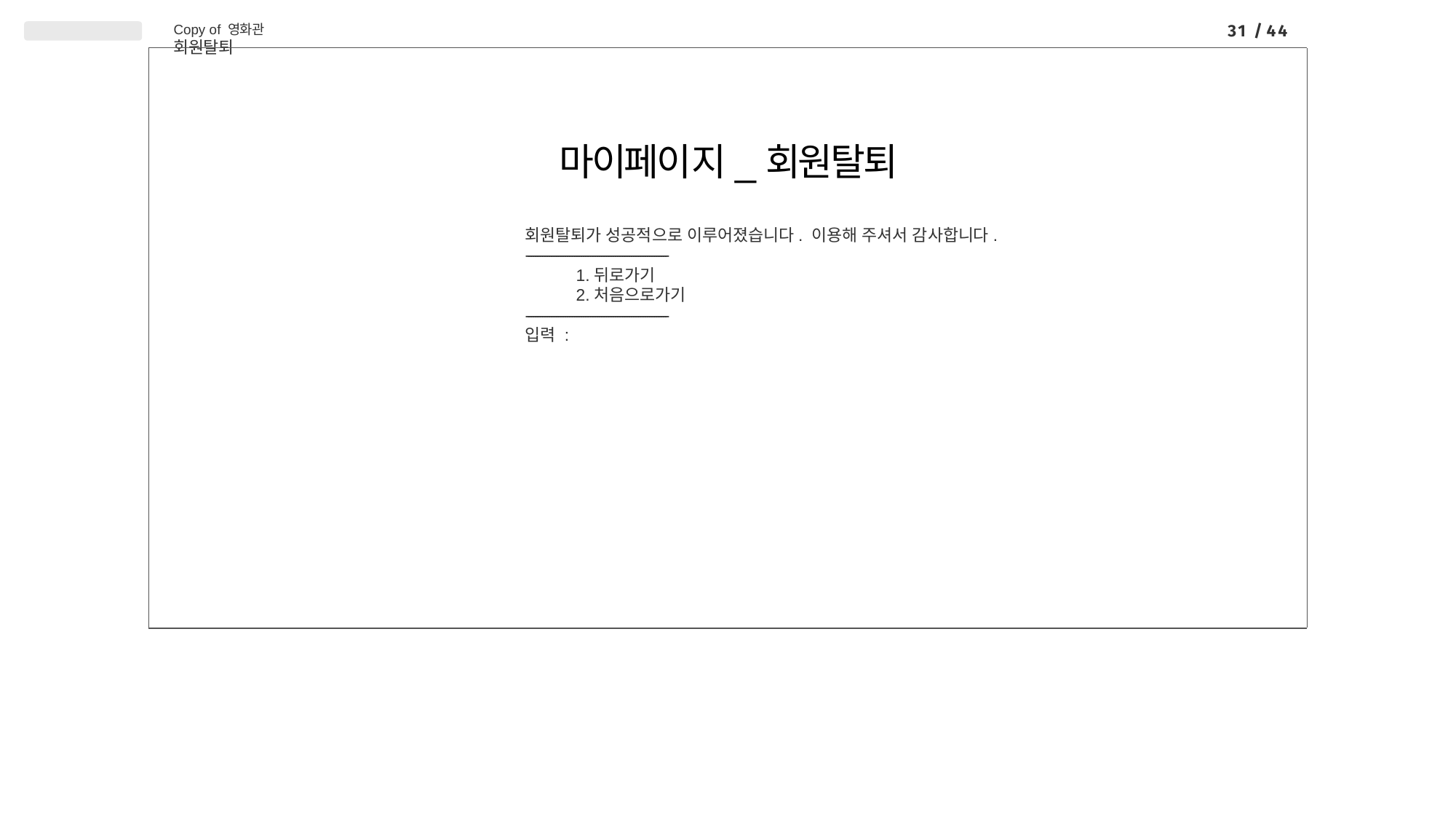

31 / 44
Copy of 영화관 회원탈퇴

# 마이페이지_회원탈퇴
회원탈퇴가 성공적으로 이루어졌습니다. 이용해 주셔서 감사합니다.
--------------------------------------------------------------
뒤로가기
처음으로가기
--------------------------------------------------------------
입력 :